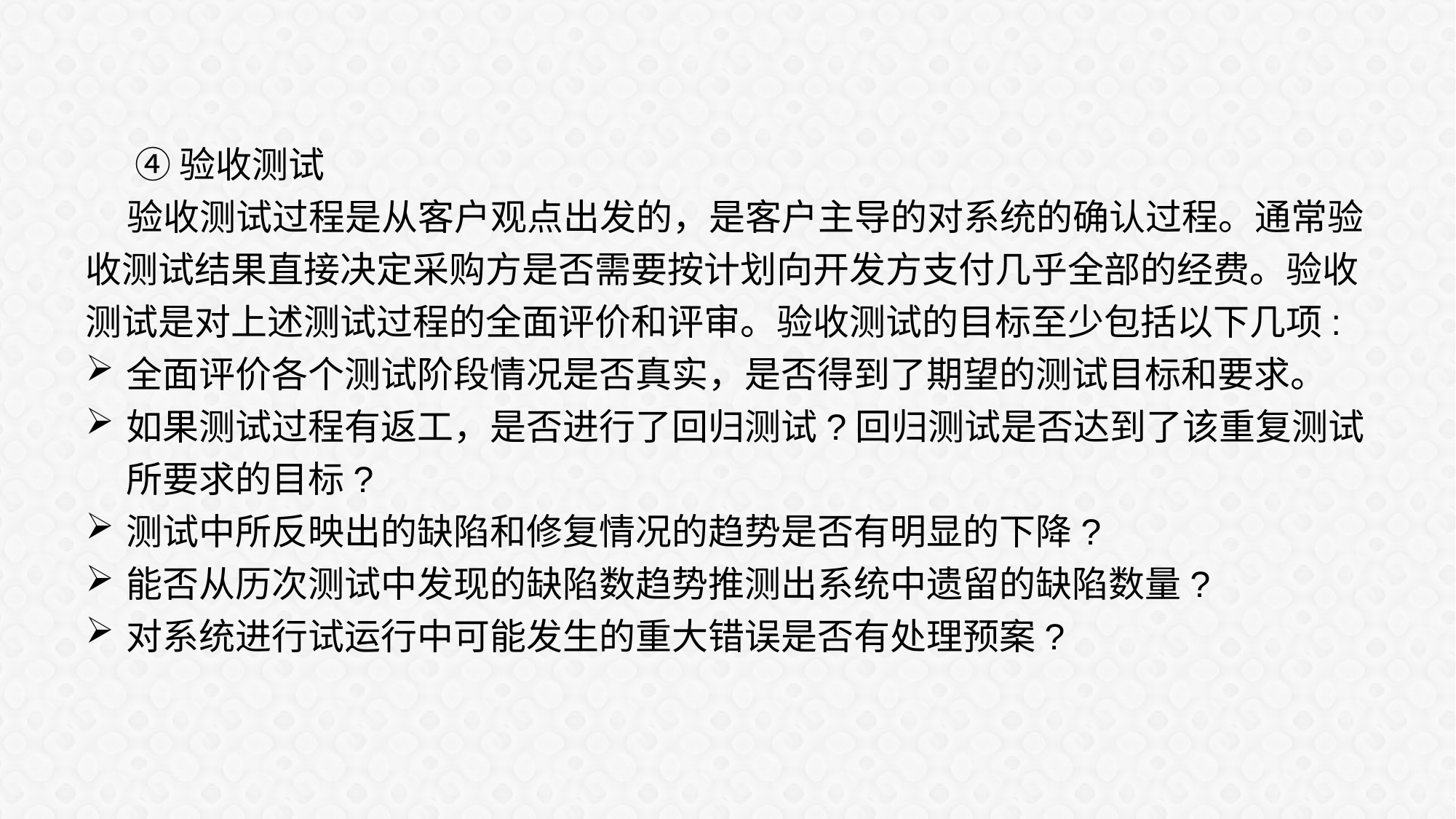

④验收测试
    验收测试过程是从客户观点出发的，是客户主导的对系统的确认过程。通常验收测试结果直接决定采购方是否需要按计划向开发方支付几乎全部的经费。验收测试是对上述测试过程的全面评价和评审。验收测试的目标至少包括以下几项:
全面评价各个测试阶段情况是否真实，是否得到了期望的测试目标和要求。
如果测试过程有返工，是否进行了回归测试?回归测试是否达到了该重复测试所要求的目标?
测试中所反映出的缺陷和修复情况的趋势是否有明显的下降?
能否从历次测试中发现的缺陷数趋势推测出系统中遗留的缺陷数量?
对系统进行试运行中可能发生的重大错误是否有处理预案?